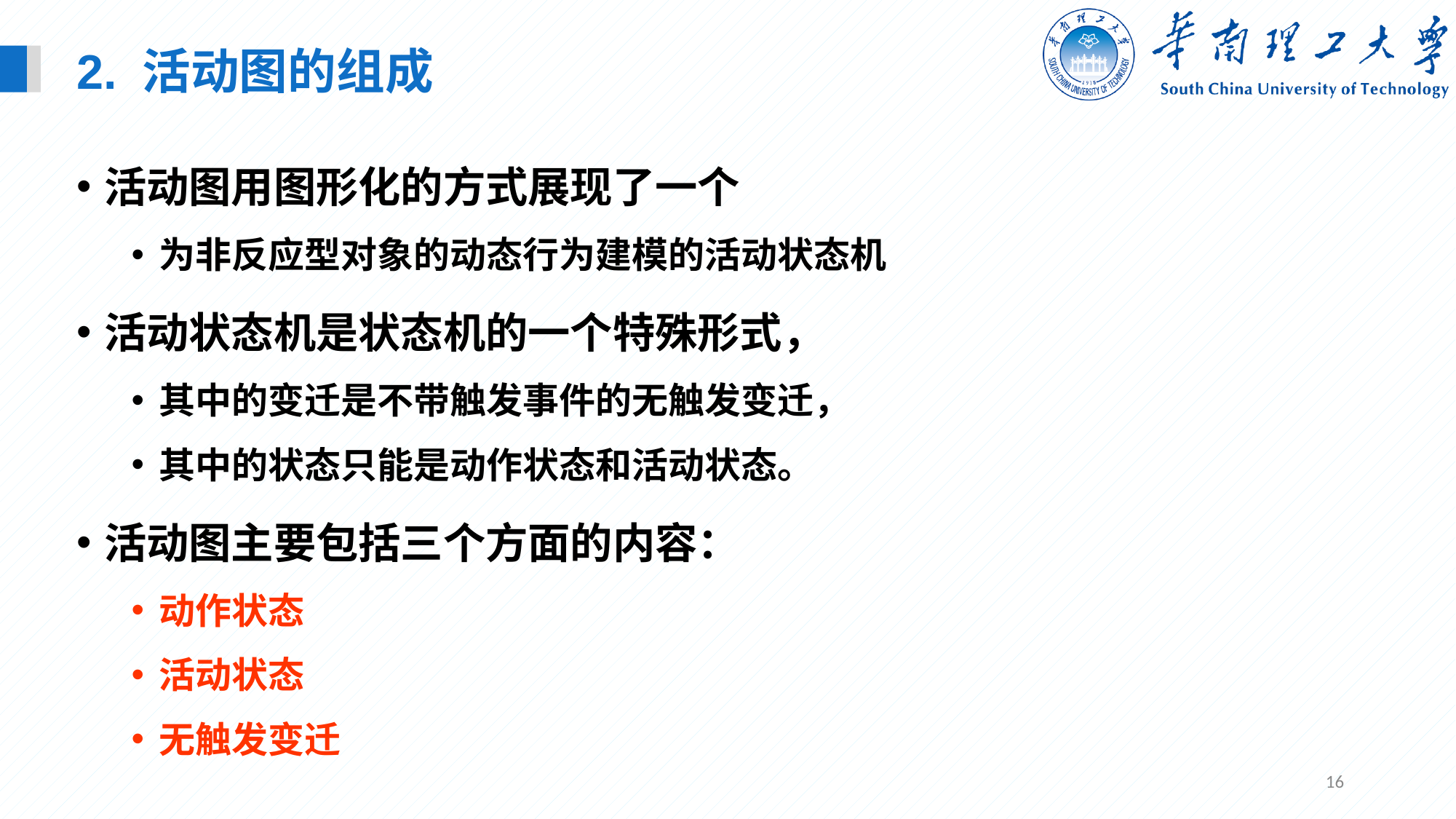

2. 活动图的组成
活动图用图形化的方式展现了一个
为非反应型对象的动态行为建模的活动状态机
活动状态机是状态机的一个特殊形式，
其中的变迁是不带触发事件的无触发变迁，
其中的状态只能是动作状态和活动状态。
活动图主要包括三个方面的内容：
动作状态
活动状态
无触发变迁
16